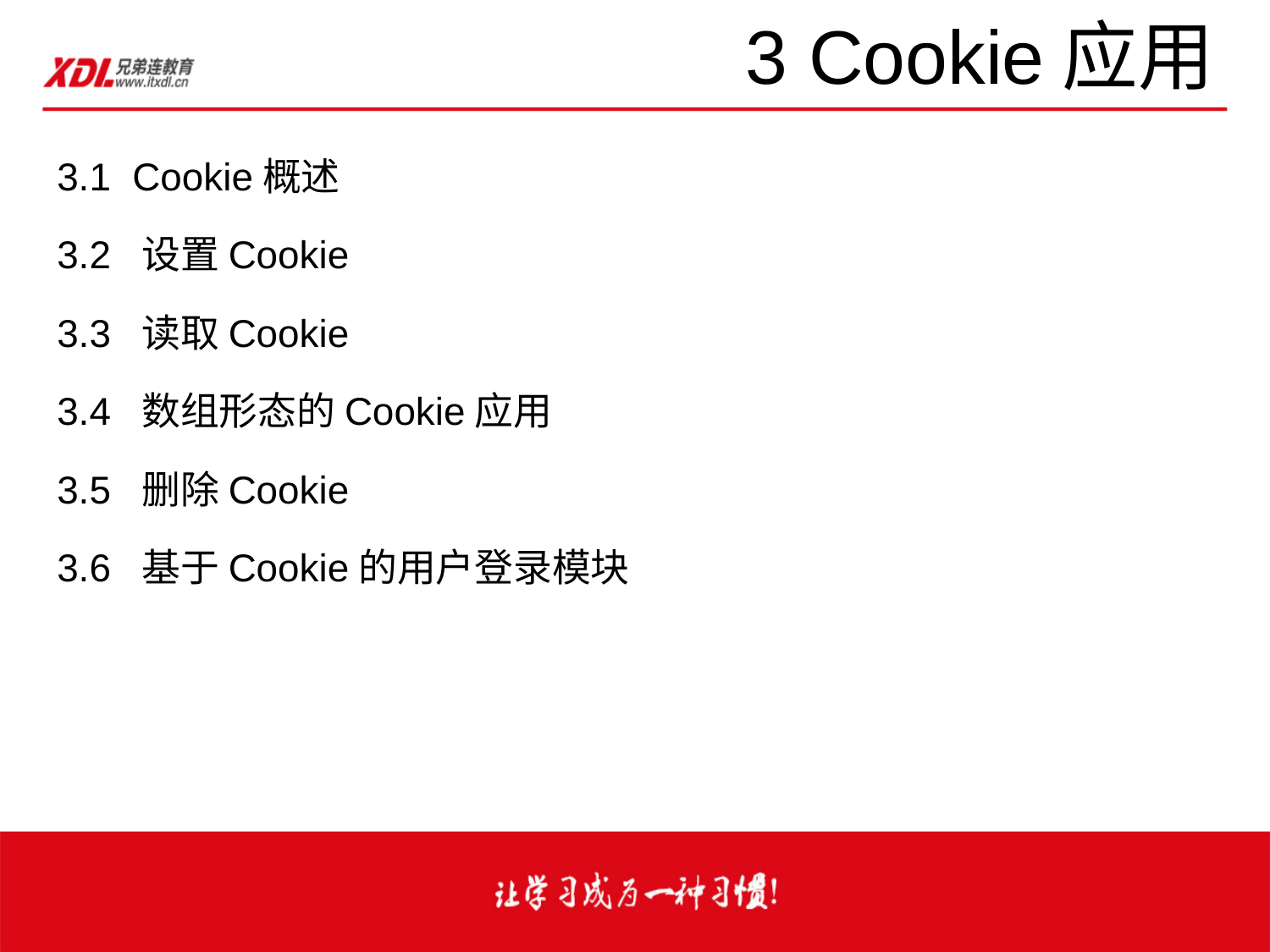

# 3 Cookie应用
3.1  Cookie概述
3.2  设置Cookie
3.3  读取Cookie
3.4  数组形态的Cookie应用
3.5  删除Cookie
3.6  基于Cookie的用户登录模块